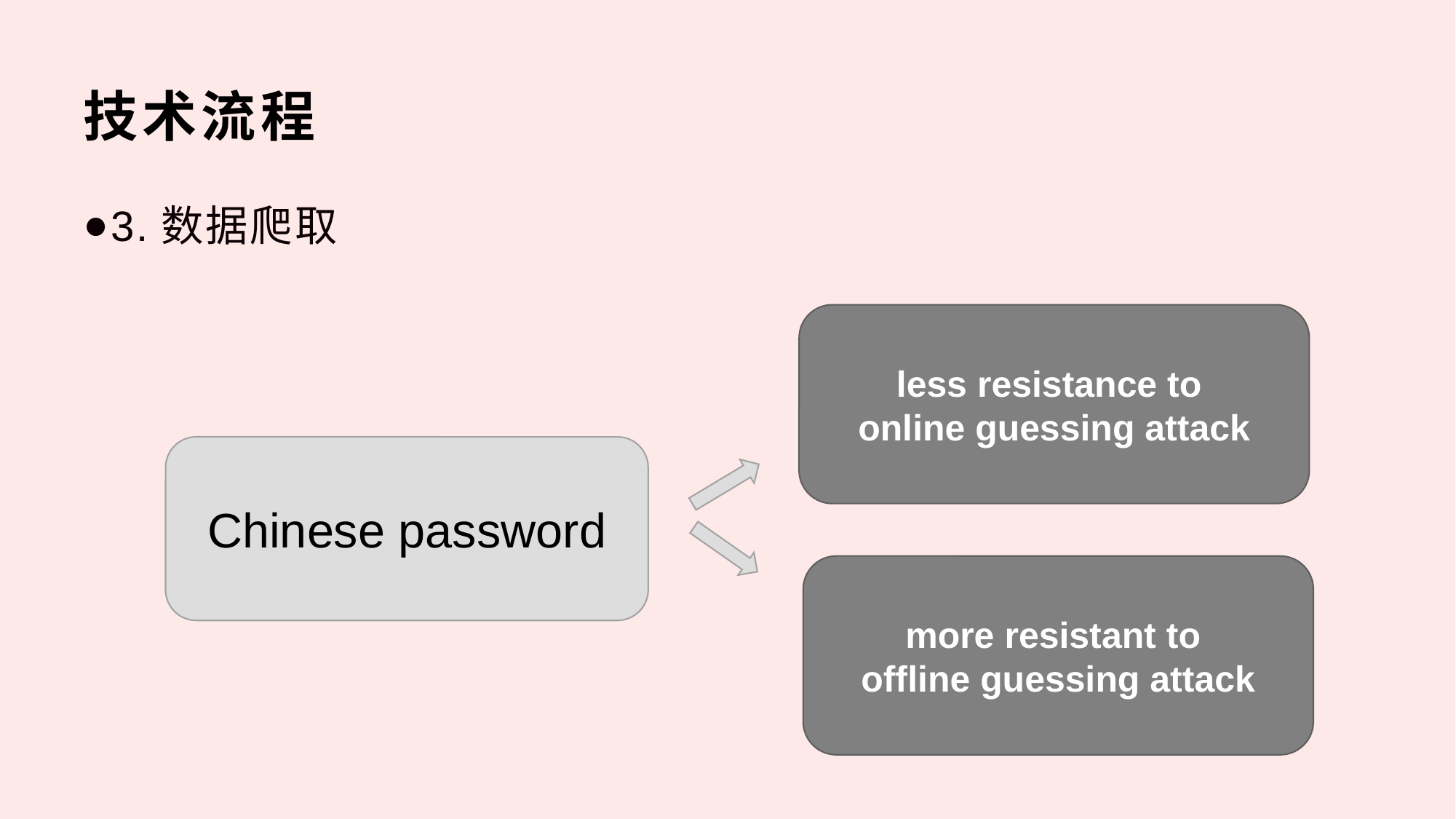

# 技术流程
3.数据爬取

less resistance to
online guessing attack
more resistant to
offline guessing attack
Chinese password